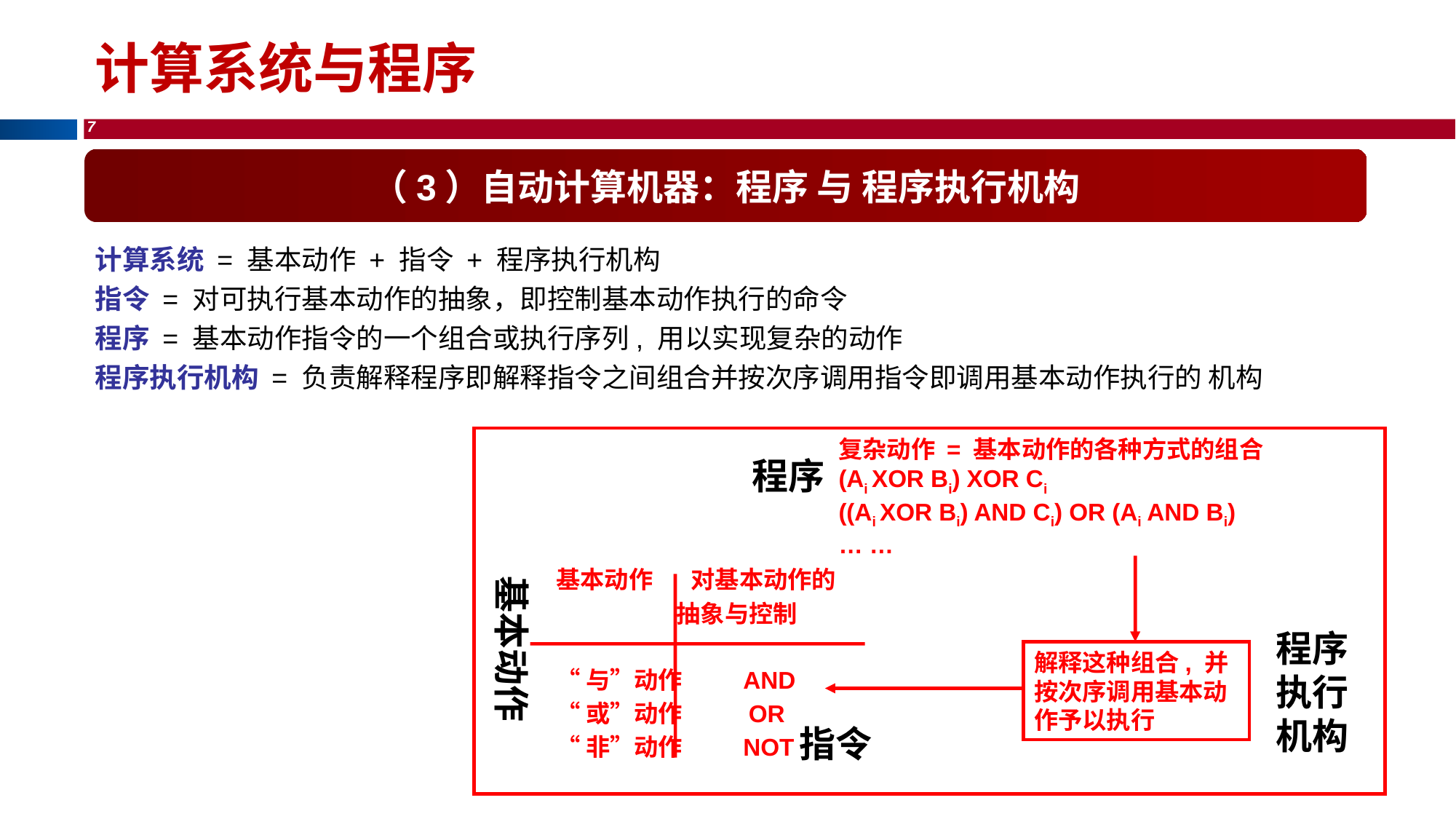

计算系统与程序-程序的作用和本质
(4) 计算系统与程序?
计算系统与程序
（3）自动计算机器：程序 与 程序执行机构
计算系统 = 基本动作 + 指令 + 程序执行机构
指令 = 对可执行基本动作的抽象，即控制基本动作执行的命令
程序 = 基本动作指令的一个组合或执行序列, 用以实现复杂的动作
程序执行机构 = 负责解释程序即解释指令之间组合并按次序调用指令即调用基本动作执行的 机构

复杂动作 = 基本动作的各种方式的组合
(Ai XOR Bi) XOR Ci
((Ai XOR Bi) AND Ci) OR (Ai AND Bi)
… …
程序
基本动作       对基本动作的
                     抽象与控制

“与”动作          AND
“或”动作           OR
“非”动作          NOT

基本动作

程序
执行
机构
解释这种组合, 并按次序调用基本动作予以执行

指令